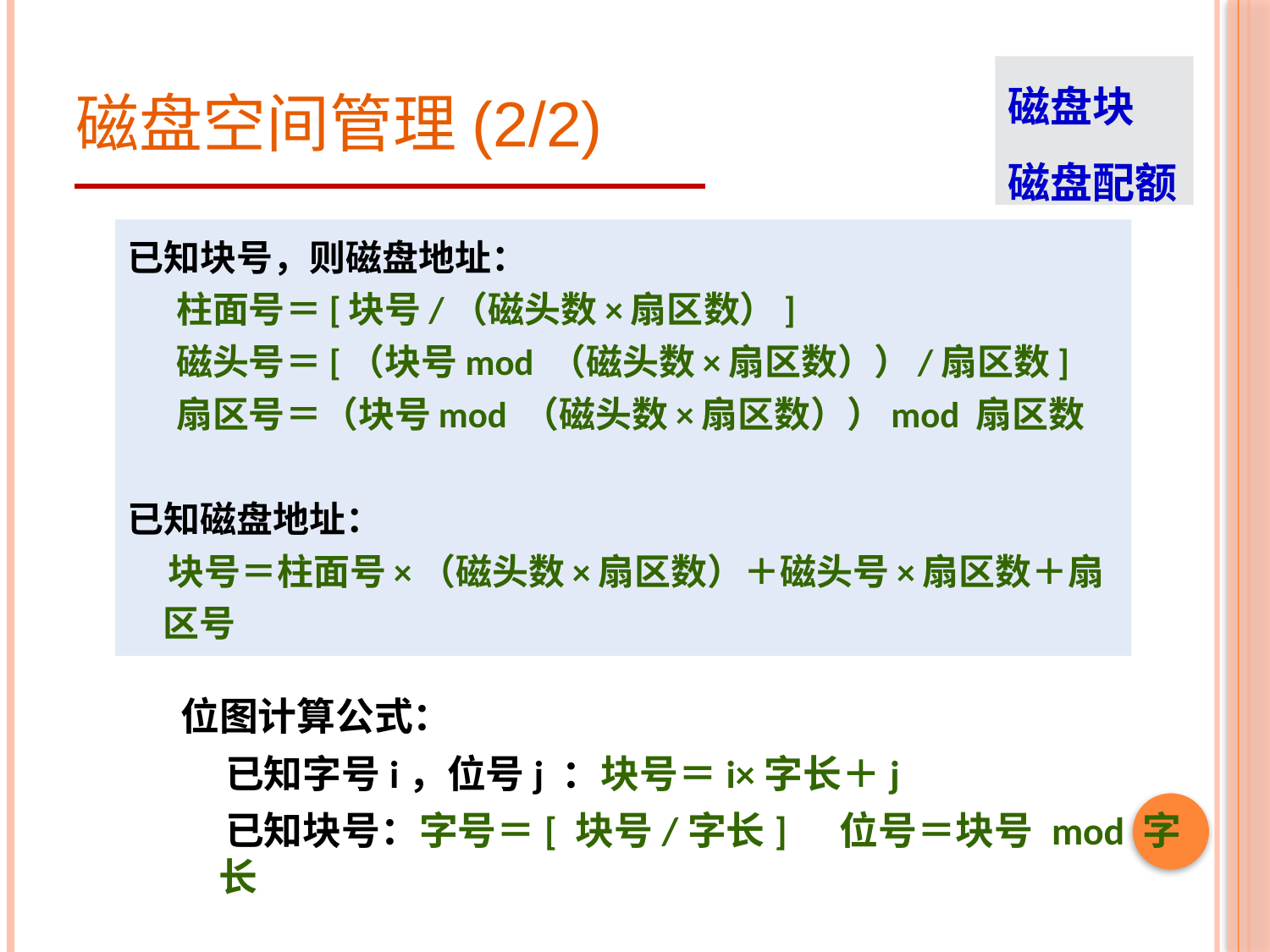

# 磁盘空间管理(2/2)
磁盘块
磁盘配额
已知块号，则磁盘地址：
     柱面号＝[块号/（磁头数×扇区数）]
     磁头号＝[（块号mod （磁头数×扇区数））/扇区数]
     扇区号＝（块号mod （磁头数×扇区数））mod 扇区数

已知磁盘地址：
    块号＝柱面号×（磁头数×扇区数）＋磁头号×扇区数＋扇区号

位图计算公式：
    已知字号i，位号j ：块号＝i×字长＋j
    已知块号：字号＝[ 块号/字长]     位号＝块号 mod 字长